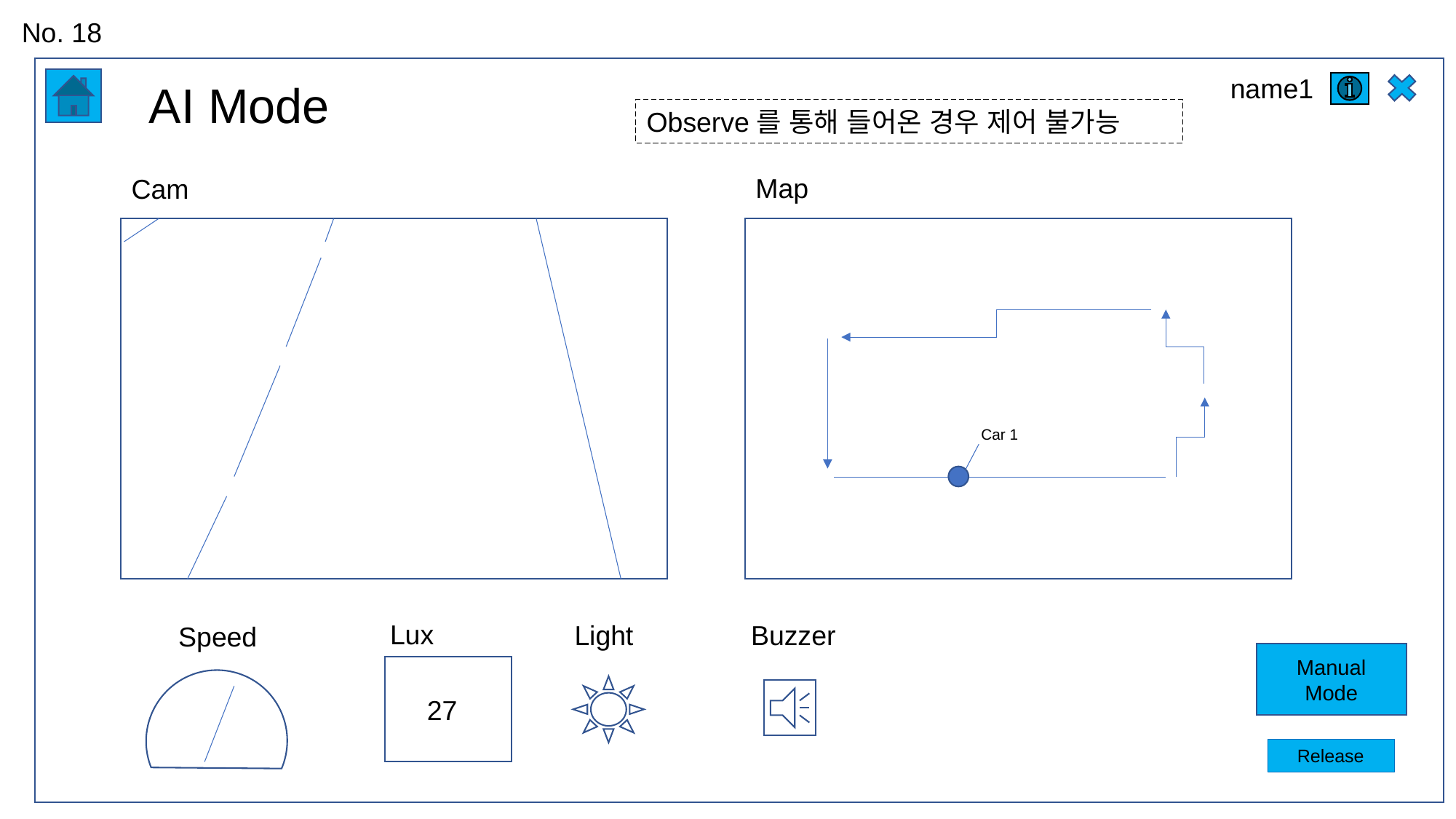

No. 18

name1

AI Mode

Observe를 통해 들어온 경우 제어 불가능
Map
Cam

Car 1

Lux
Light
Buzzer
Speed

Manual
Mode

27
Release